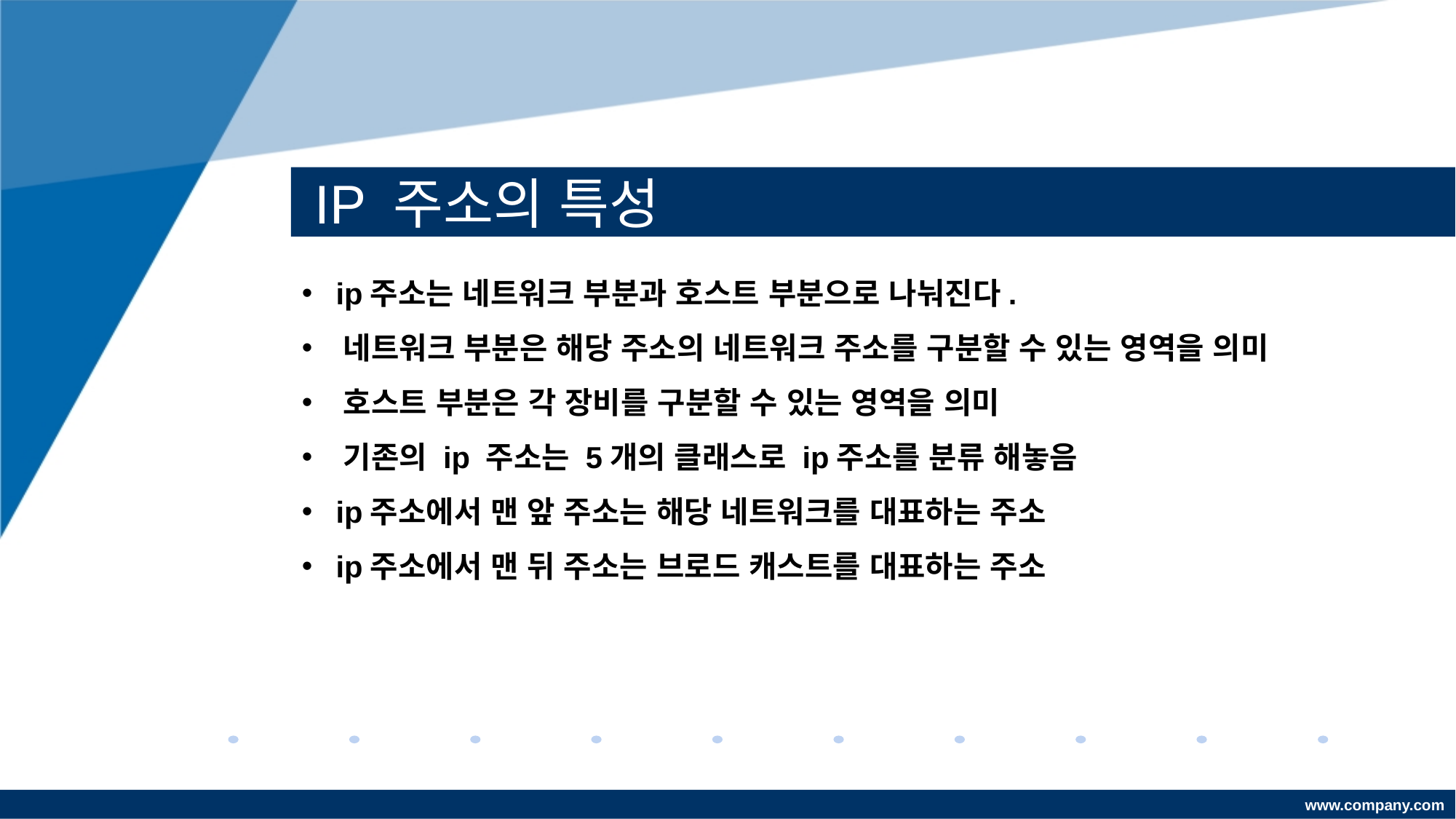

# IP 주소의 특성
 ip주소는 네트워크 부분과 호스트 부분으로 나눠진다.
 네트워크 부분은 해당 주소의 네트워크 주소를 구분할 수 있는 영역을 의미
 호스트 부분은 각 장비를 구분할 수 있는 영역을 의미
 기존의 ip 주소는 5개의 클래스로 ip주소를 분류 해놓음
 ip주소에서 맨 앞 주소는 해당 네트워크를 대표하는 주소
 ip주소에서 맨 뒤 주소는 브로드 캐스트를 대표하는 주소